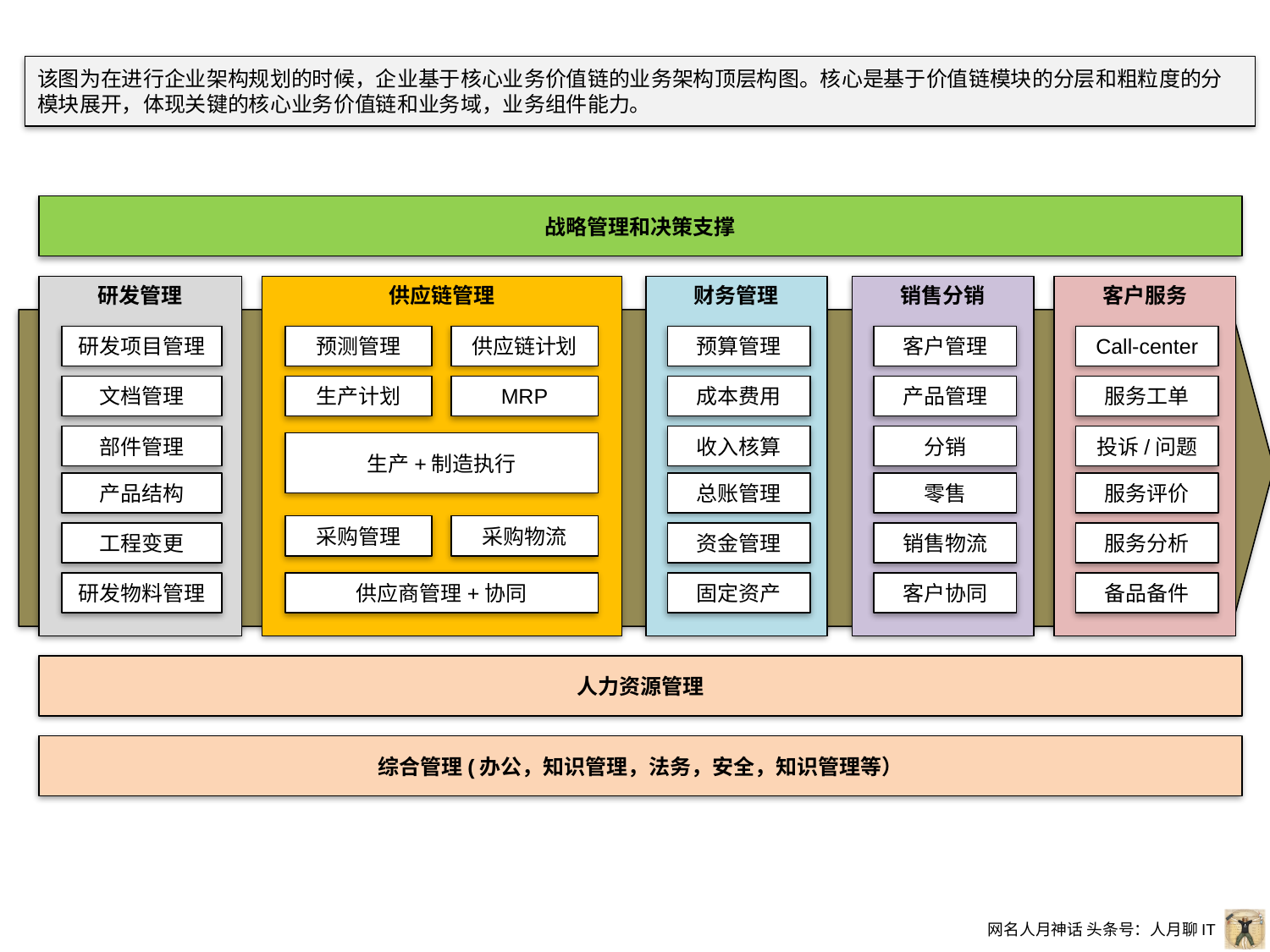

该图为在进行企业架构规划的时候，企业基于核心业务价值链的业务架构顶层构图。核心是基于价值链模块的分层和粗粒度的分模块展开，体现关键的核心业务价值链和业务域，业务组件能力。
战略管理和决策支撑
研发管理
供应链管理
财务管理
销售分销
客户服务

研发项目管理
预测管理
供应链计划
预算管理
客户管理
Call-center
文档管理
生产计划
MRP
成本费用
产品管理
服务工单
部件管理
收入核算
分销
投诉/问题
生产+制造执行
产品结构
总账管理
零售
服务评价
采购管理
采购物流
工程变更
资金管理
销售物流
服务分析
研发物料管理
供应商管理+协同
固定资产
客户协同
备品备件
人力资源管理
综合管理(办公，知识管理，法务，安全，知识管理等）